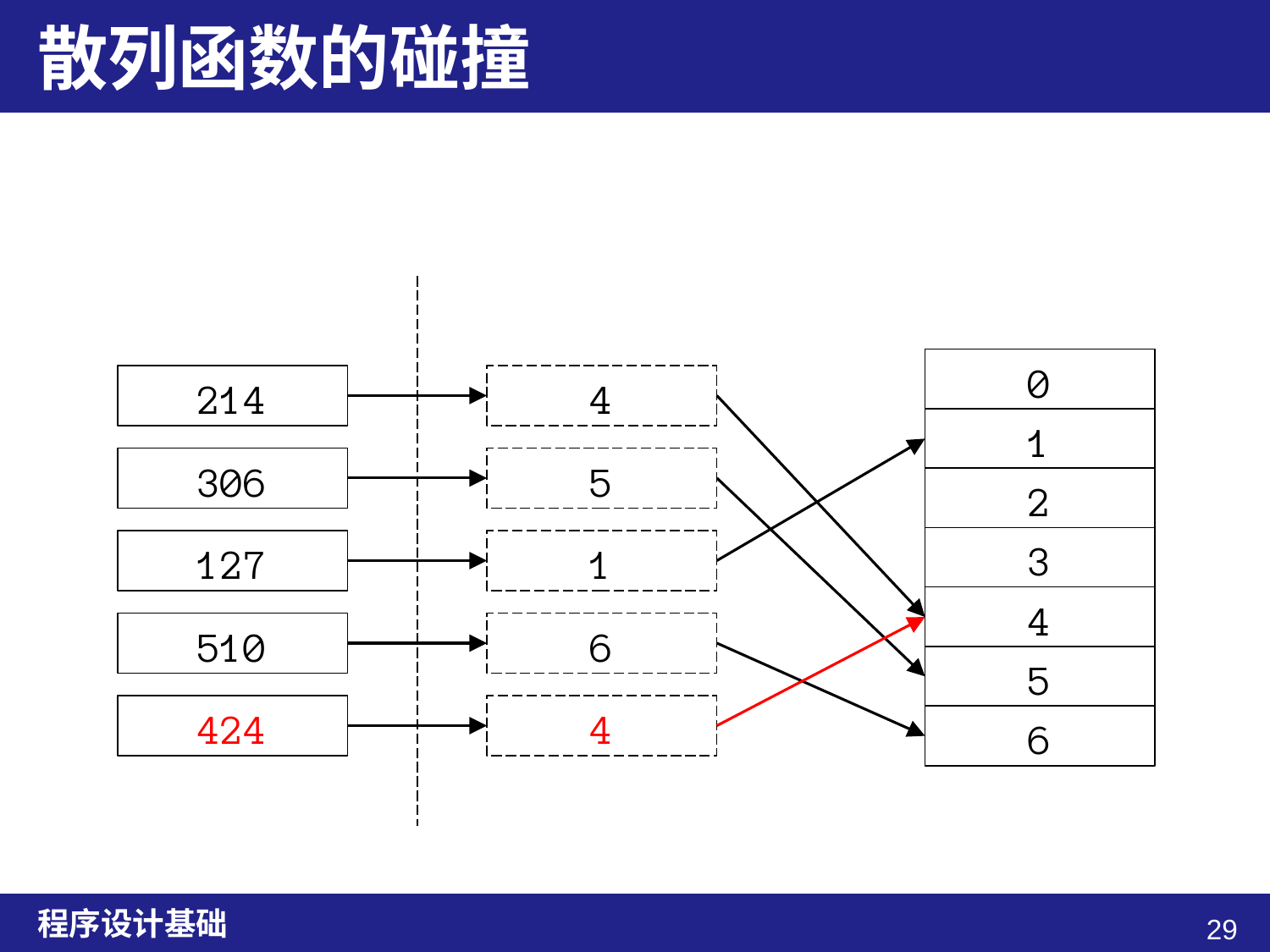

# 散列函数的碰撞
0
214
4
1
306
5
2
3
127
1
4
510
6
5
424
4
6